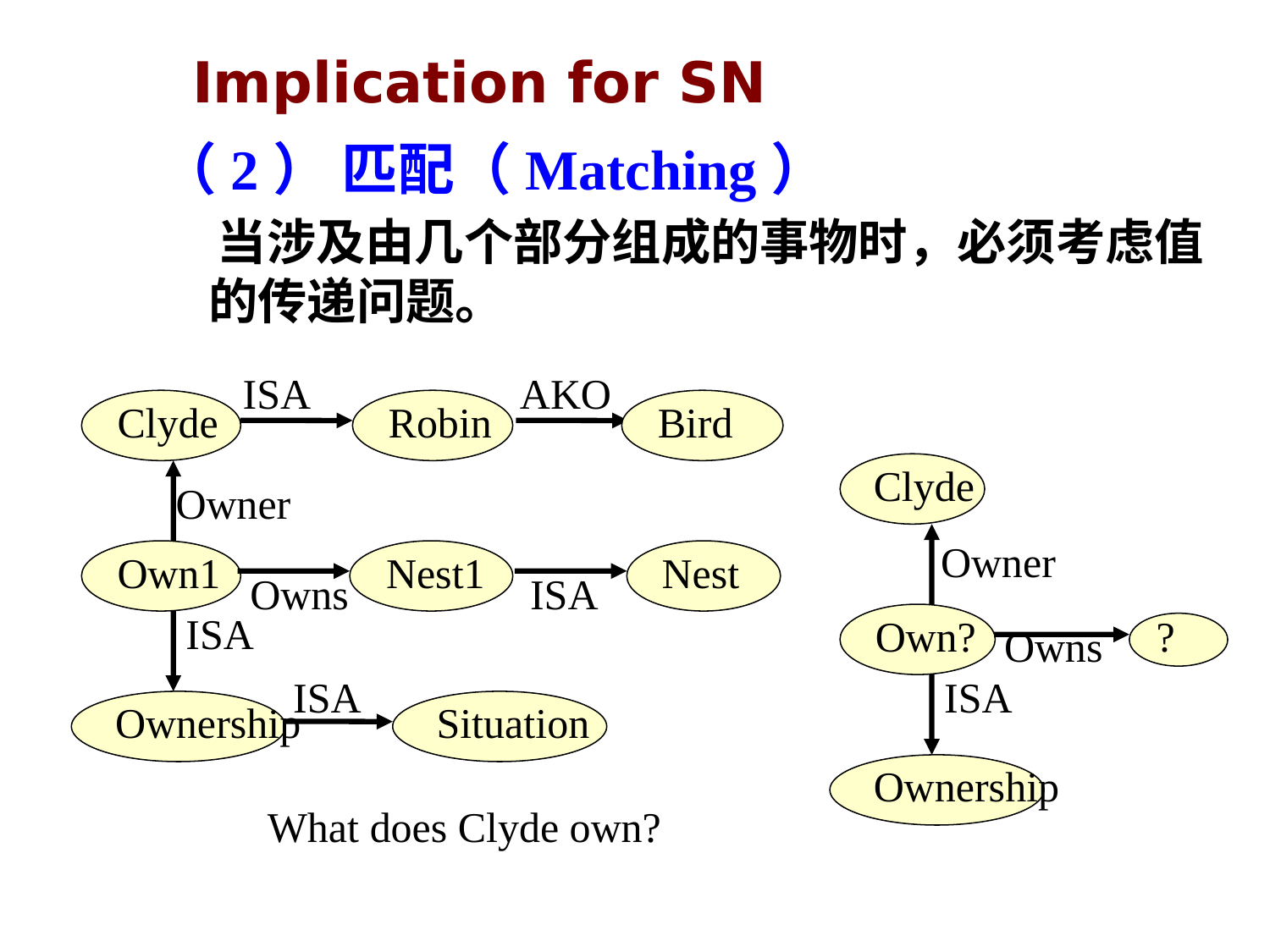

Implication for SN
（2） 匹配（Matching）
    当涉及由几个部分组成的事物时，必须考虑值的传递问题。
ISA
AKO
Clyde
Robin
Bird

Owner
Own1
Nest1
Nest

Owns
ISA

ISA
ISA
Ownership
Situation

Clyde

Owner
Own?
?
Owns

ISA
Ownership
What does Clyde own?